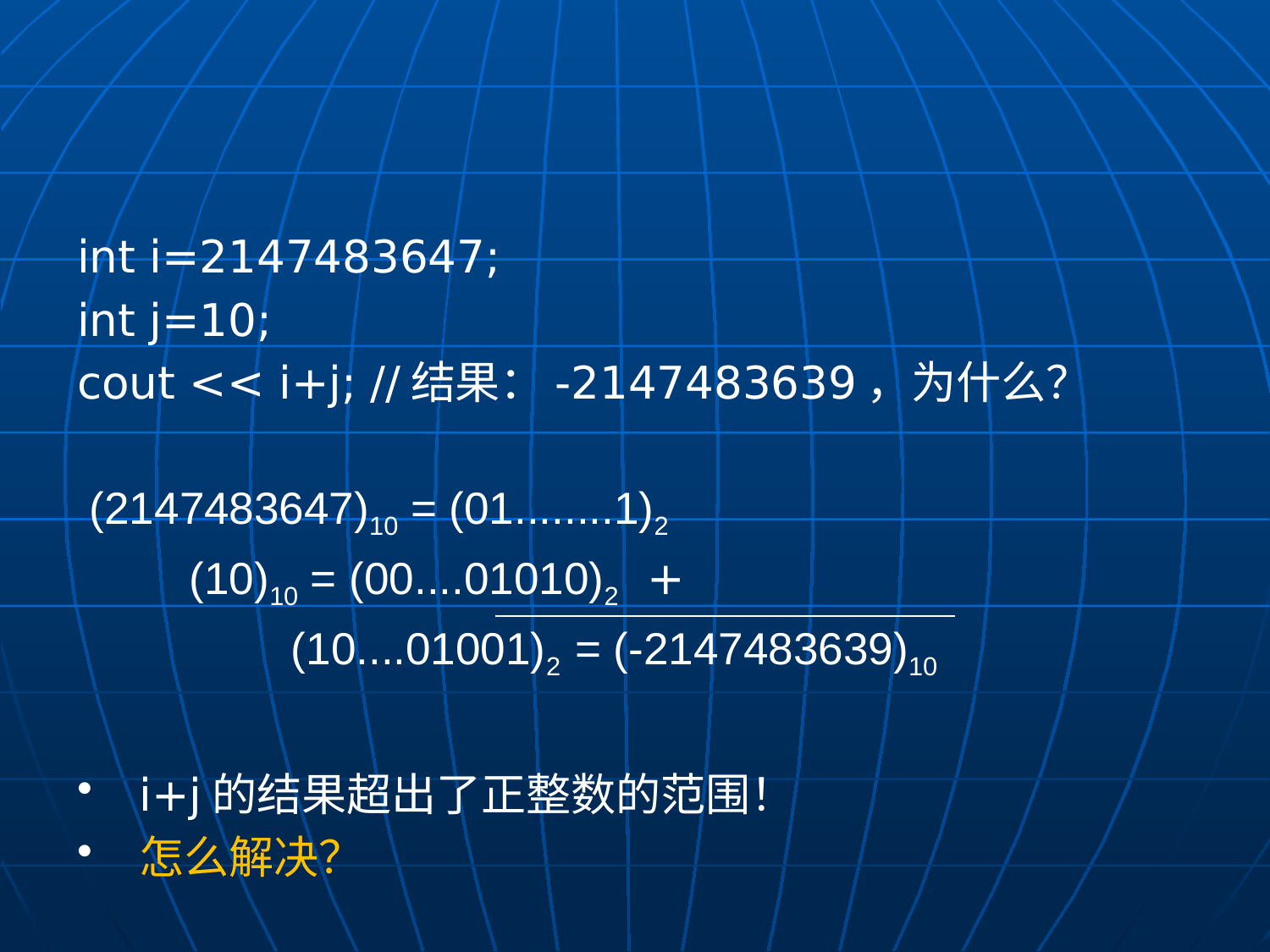

#
int i=2147483647;
int j=10;
cout << i+j; //结果：-2147483639，为什么？

 (2147483647)10 = (01........1)2
         (10)10 = (00....01010)2    +
                  (10....01001)2  = (-2147483639)10

i+j的结果超出了正整数的范围！
怎么解决？